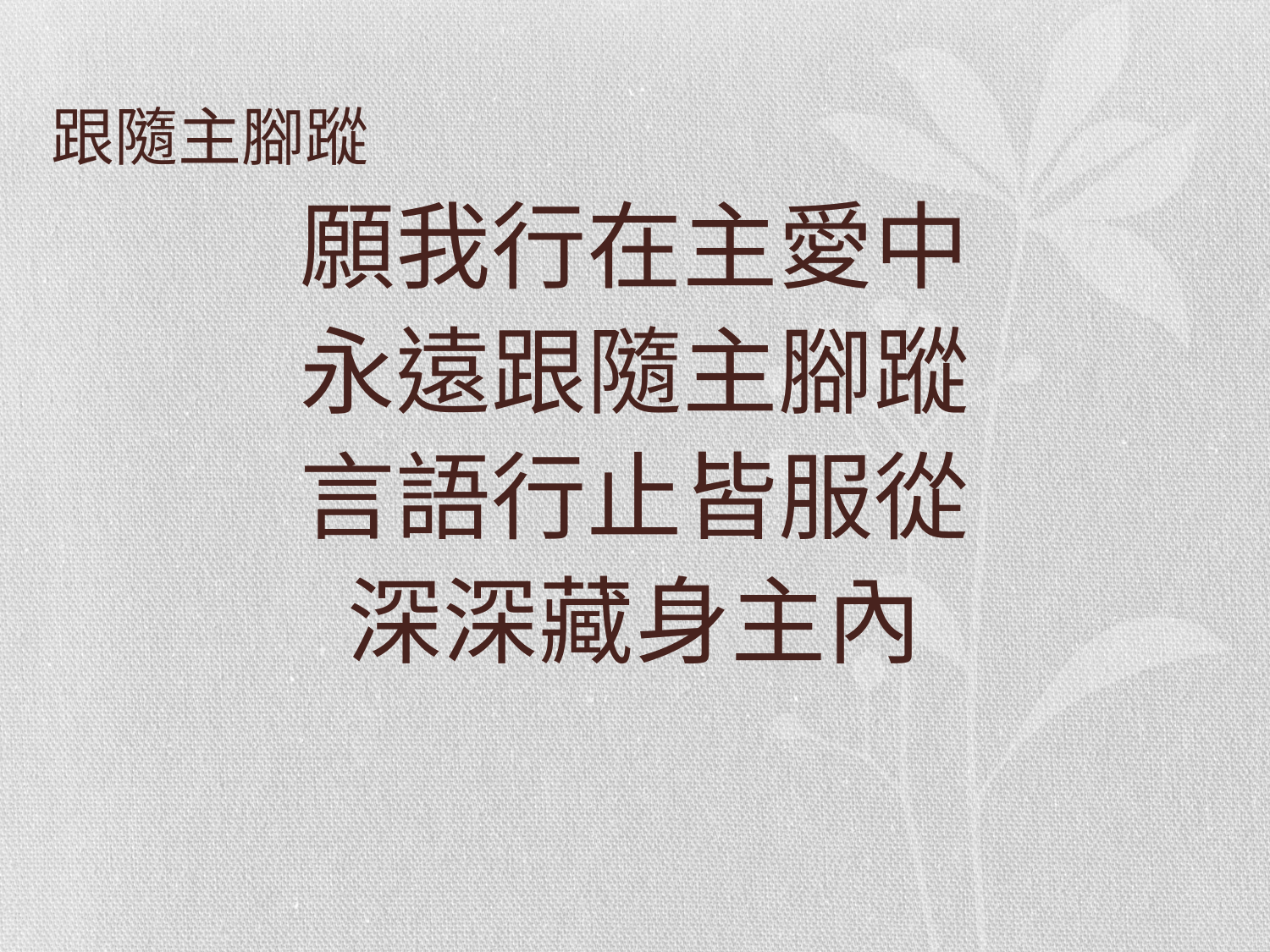

# 跟隨主腳蹤
願我行在主愛中
永遠跟隨主腳蹤
言語行止皆服從
深深藏身主內